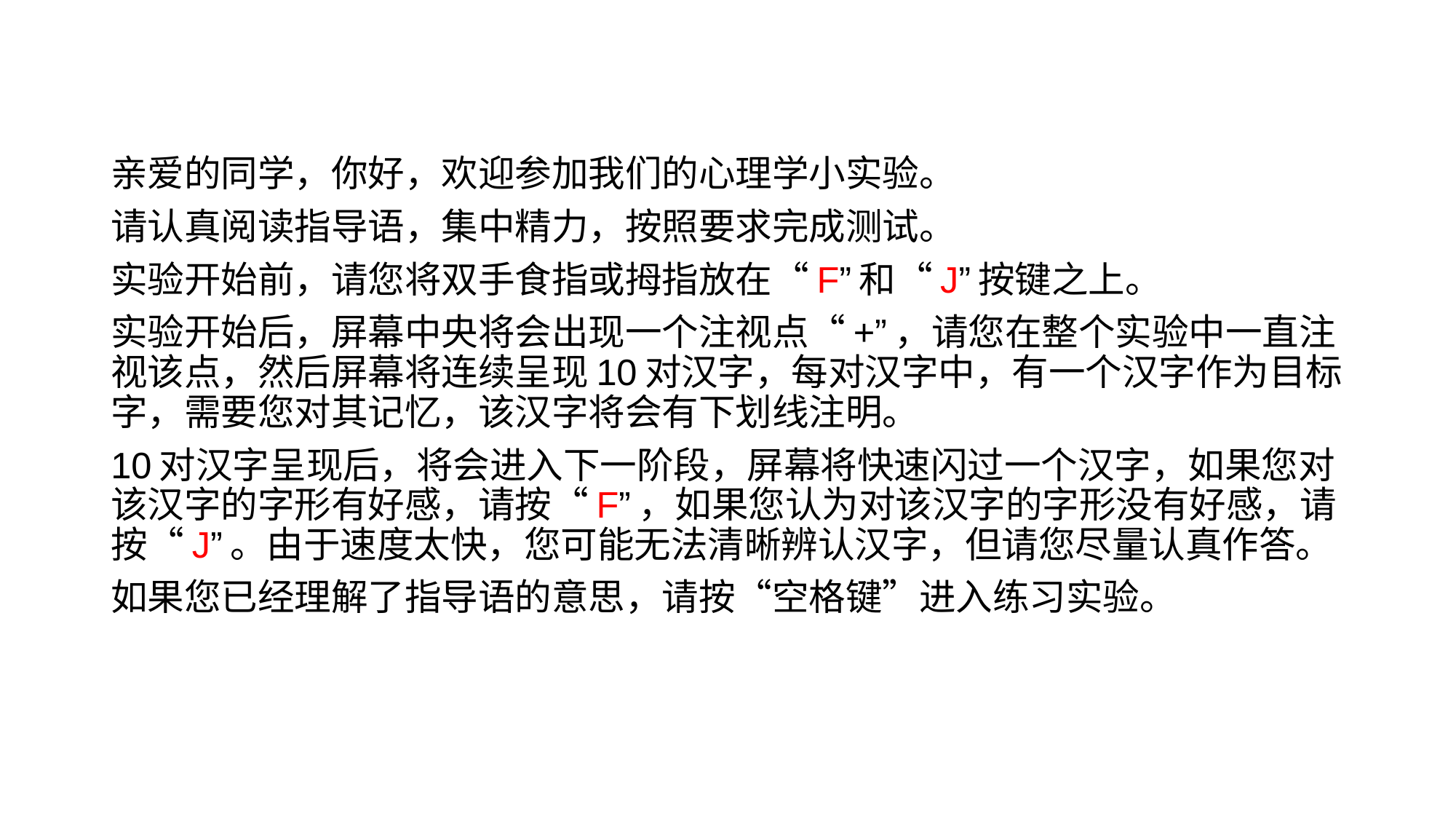

#
亲爱的同学，你好，欢迎参加我们的心理学小实验。
请认真阅读指导语，集中精力，按照要求完成测试。
实验开始前，请您将双手食指或拇指放在“F”和“J”按键之上。
实验开始后，屏幕中央将会出现一个注视点“+”，请您在整个实验中一直注视该点，然后屏幕将连续呈现10对汉字，每对汉字中，有一个汉字作为目标字，需要您对其记忆，该汉字将会有下划线注明。
10对汉字呈现后，将会进入下一阶段，屏幕将快速闪过一个汉字，如果您对该汉字的字形有好感，请按“F”，如果您认为对该汉字的字形没有好感，请按“J”。由于速度太快，您可能无法清晰辨认汉字，但请您尽量认真作答。
如果您已经理解了指导语的意思，请按“空格键”进入练习实验。